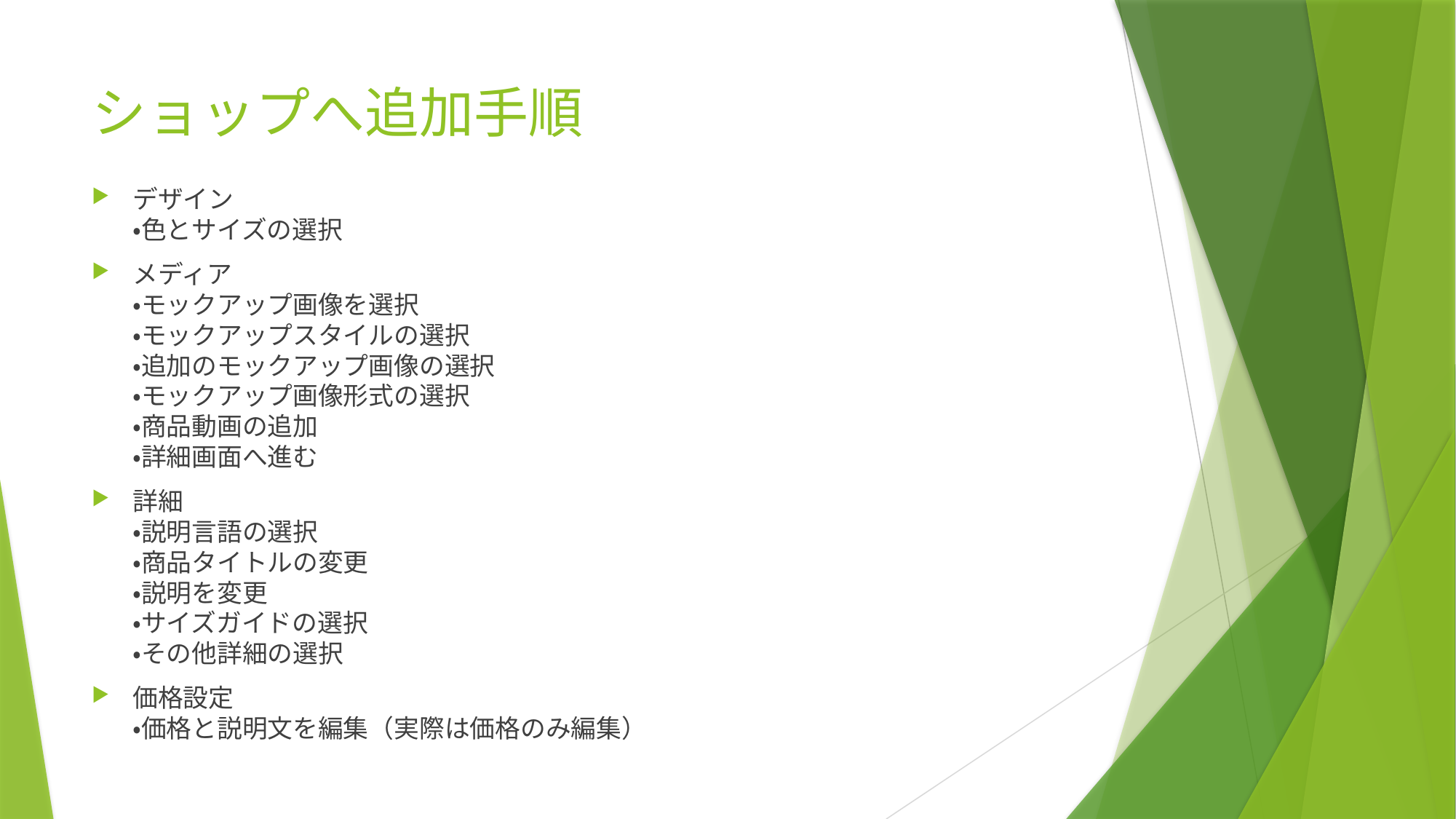

# ショップへ追加手順
デザイン
・色とサイズの選択
メディア
・モックアップ画像を選択
・モックアップスタイルの選択
・追加のモックアップ画像の選択
・モックアップ画像形式の選択
・商品動画の追加
・詳細画面へ進む
詳細
・説明言語の選択
・商品タイトルの変更
・説明を変更
・サイズガイドの選択
・その他詳細の選択
価格設定
・価格と説明文を編集（実際は価格のみ編集）